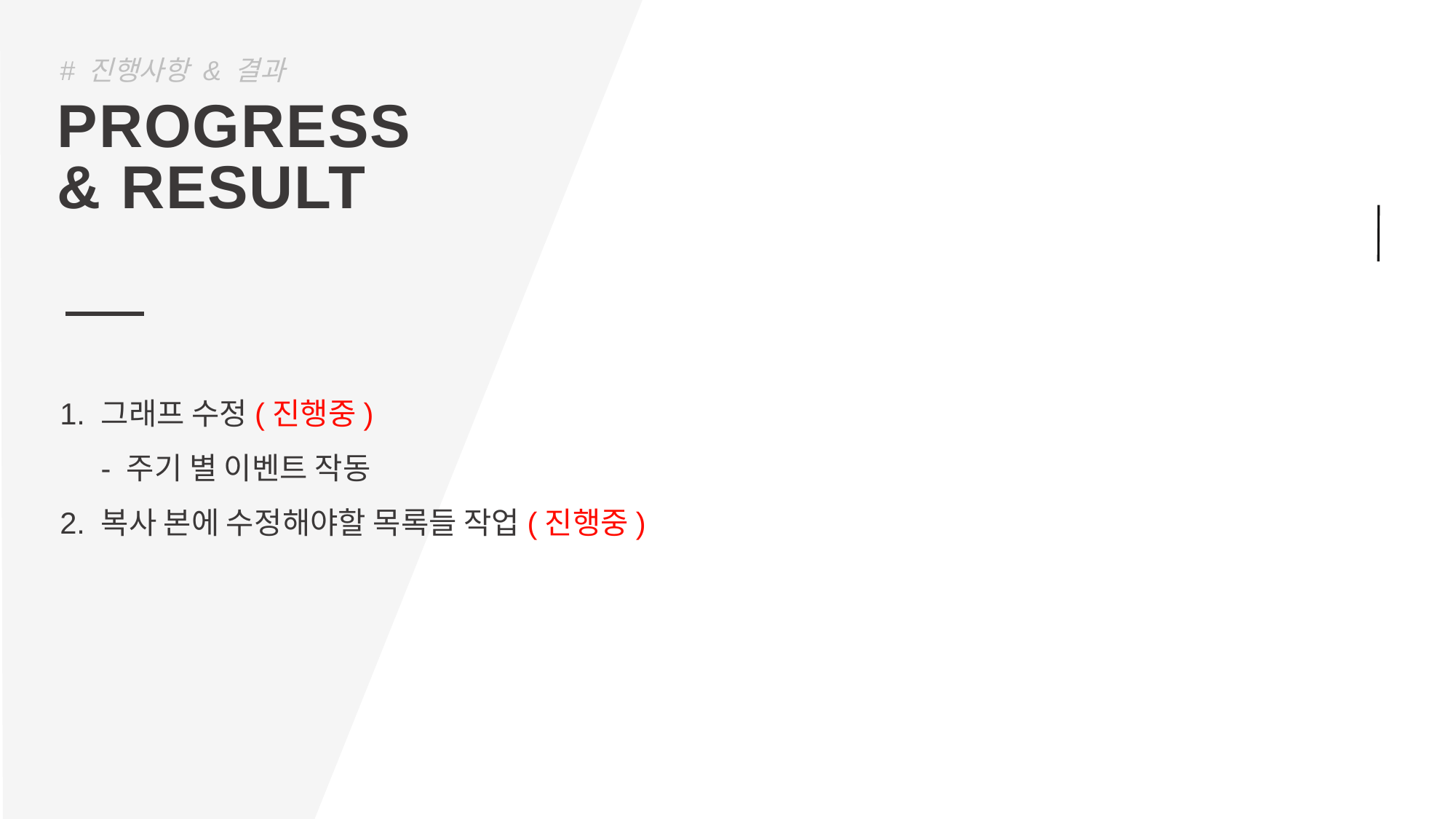

# 진행사항 & 결과
PROGRESS
& RESULT
4

그래프 수정(진행중)
- 주기 별 이벤트 작동
복사 본에 수정해야할 목록들 작업(진행중)